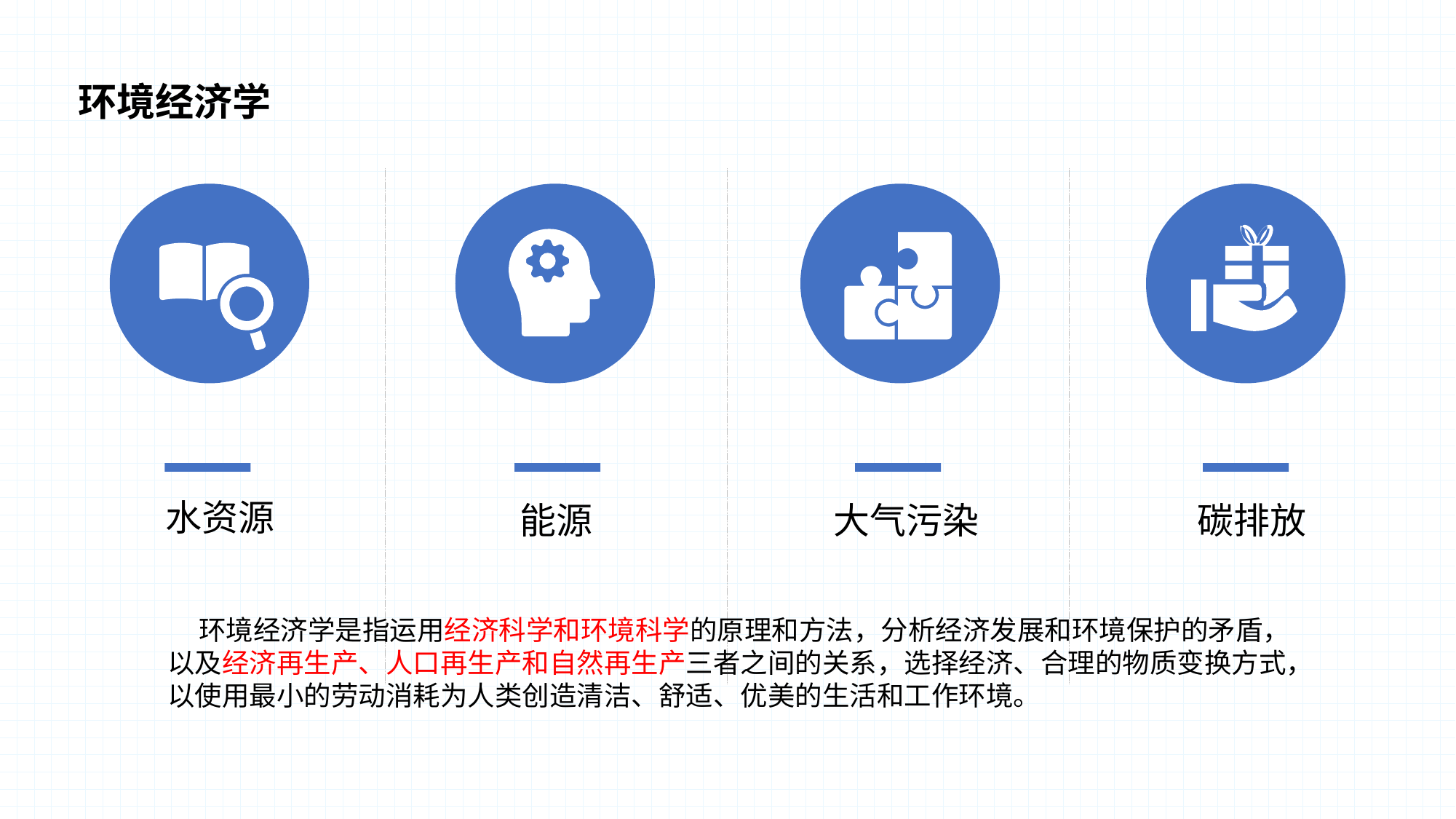

# 环境经济学

水资源
能源
大气污染
碳排放
    环境经济学是指运用经济科学和环境科学的原理和方法，分析经济发展和环境保护的矛盾，以及经济再生产、人口再生产和自然再生产三者之间的关系，选择经济、合理的物质变换方式，以使用最小的劳动消耗为人类创造清洁、舒适、优美的生活和工作环境。